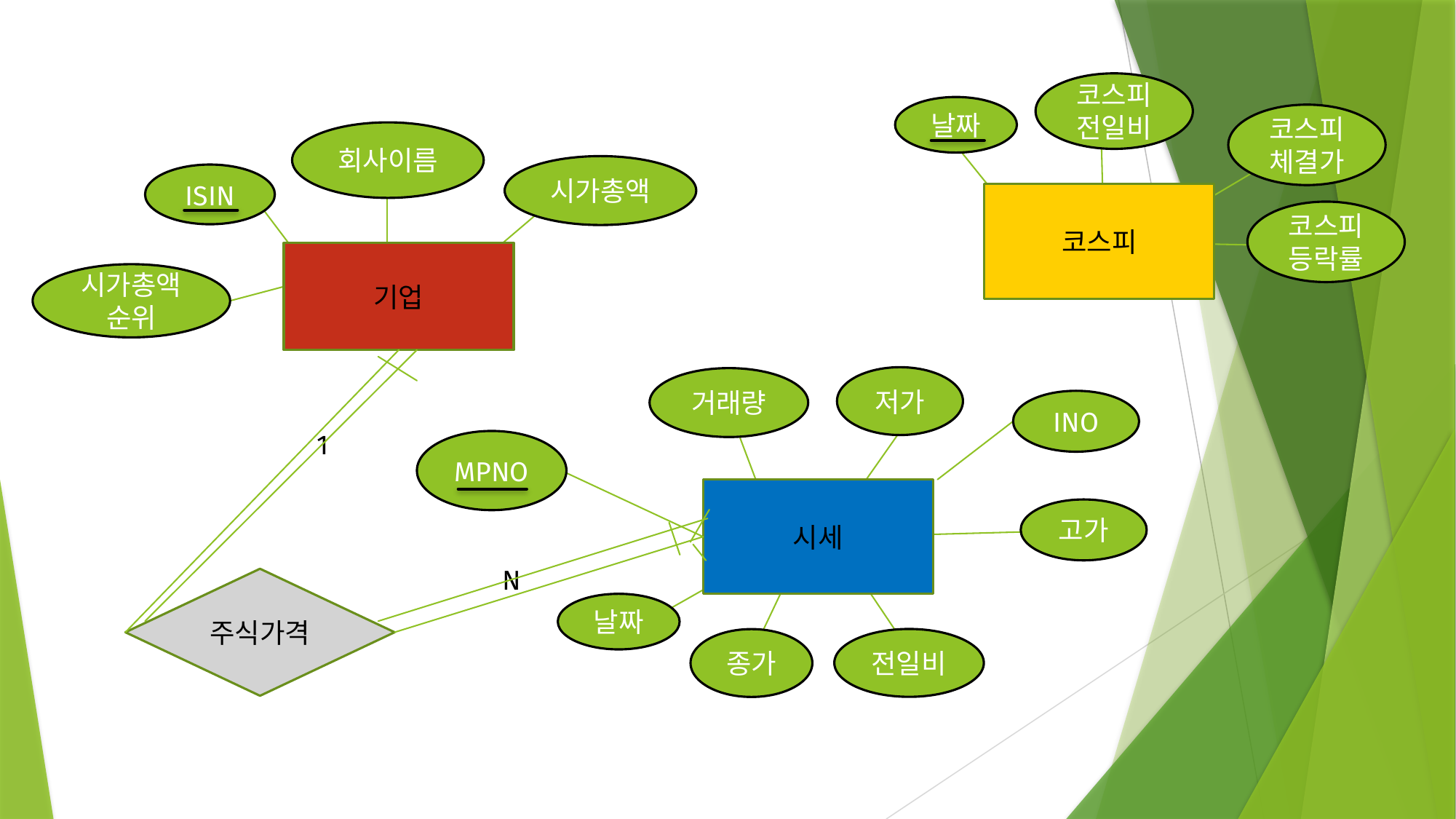

코스피 전일비
날짜
코스피 체결가
회사이름
시가총액
ISIN
코스피
코스피 등락률
기업
시가총액 순위
저가
거래량
INO
1
MPNO
시세
고가
N
주식가격
날짜
전일비
종가